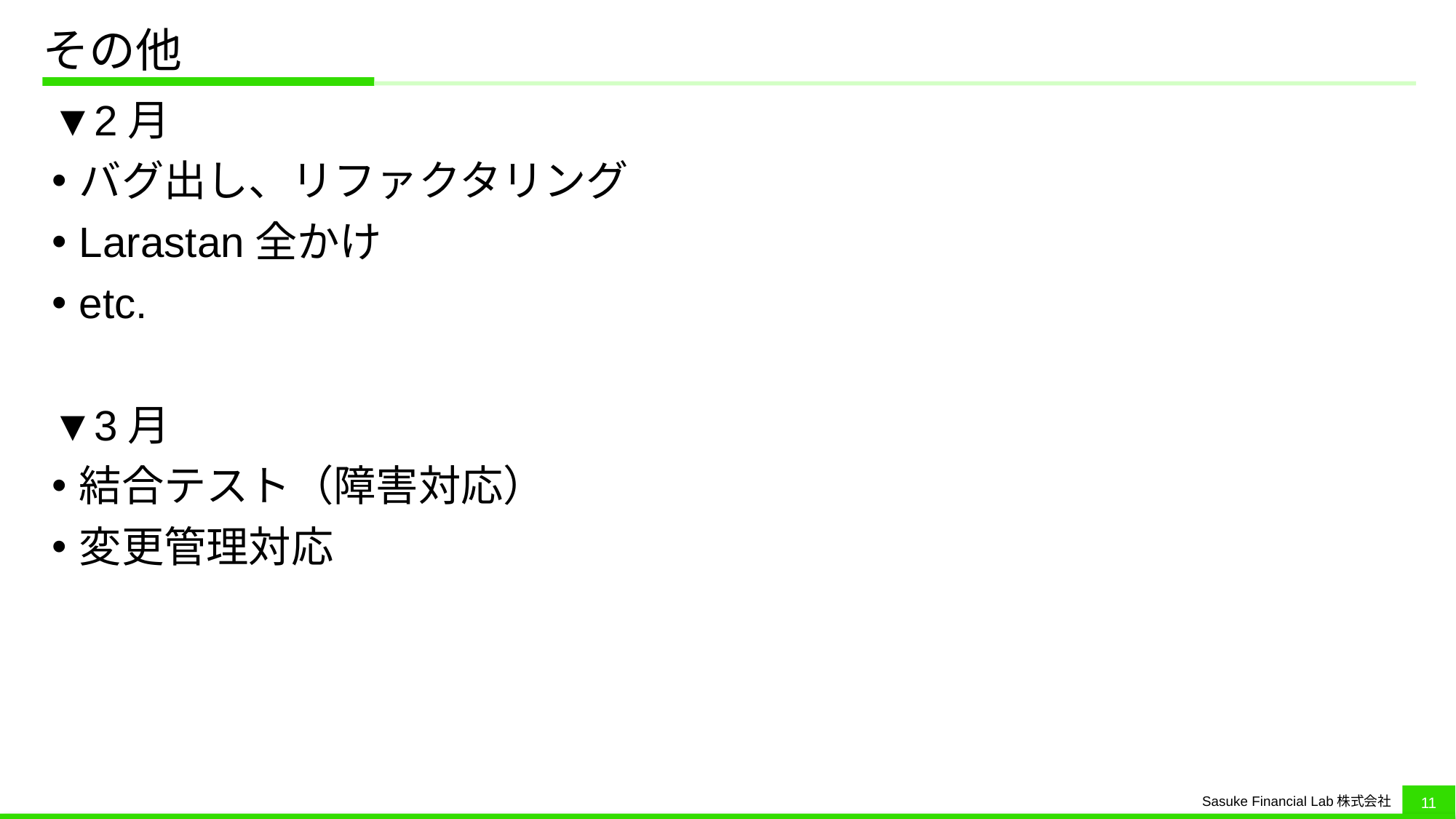

# その他
▼2月
バグ出し、リファクタリング
Larastan全かけ
etc.

▼3月
結合テスト（障害対応）
変更管理対応
11
Sasuke Financial Lab株式会社